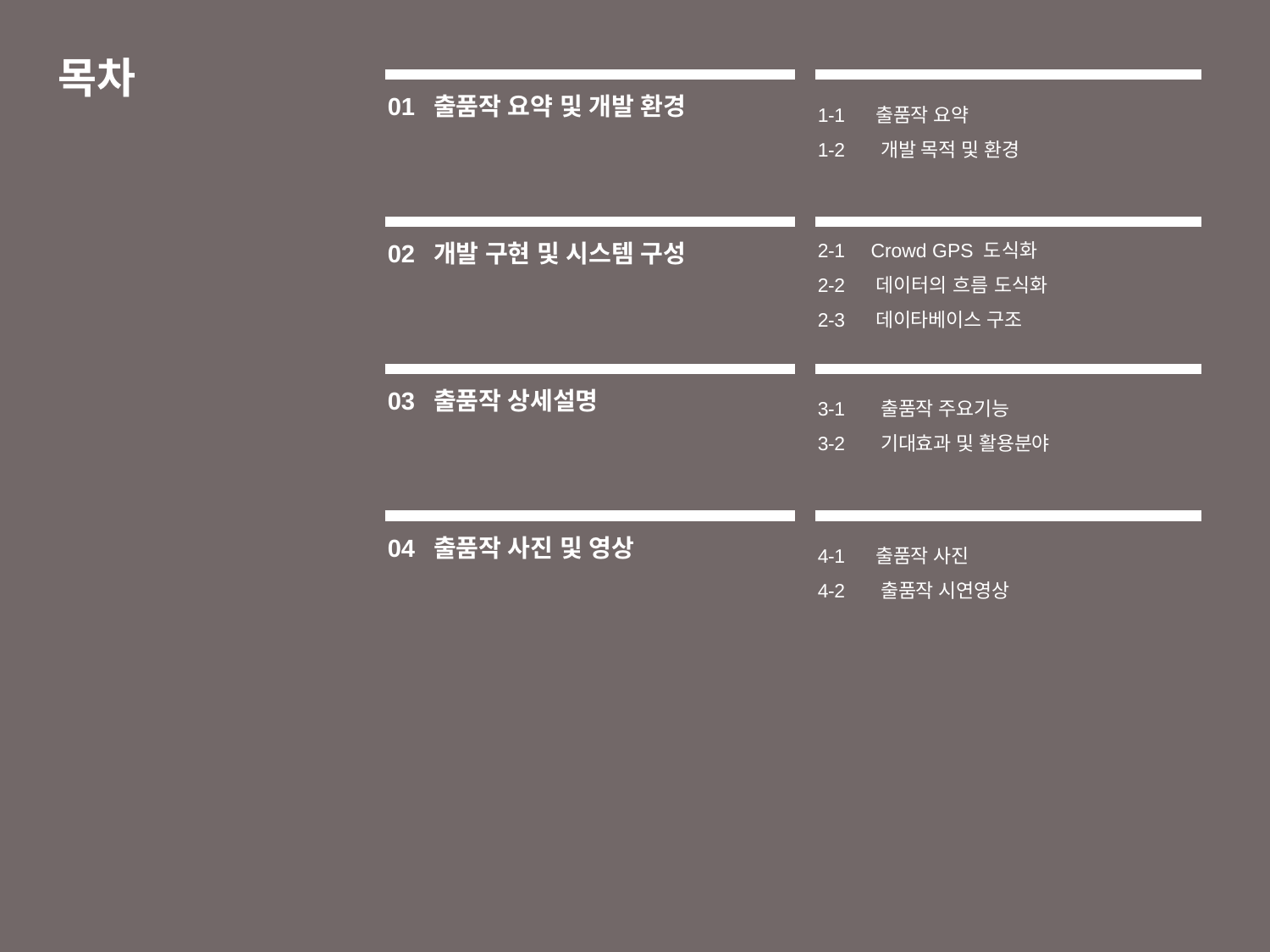

# 목차
01  출품작 요약 및 개발 환경
1-1     출품작 요약
1-2      개발 목적 및 환경
02  개발 구현 및 시스템 구성
2-1     Crowd GPS 도식화
2-2     데이터의 흐름 도식화
2-3     데이타베이스 구조

03  출품작 상세설명
3-1      출품작 주요기능
3-2      기대효과 및 활용분야
04  출품작 사진 및 영상
4-1     출품작 사진
4-2      출품작 시연영상